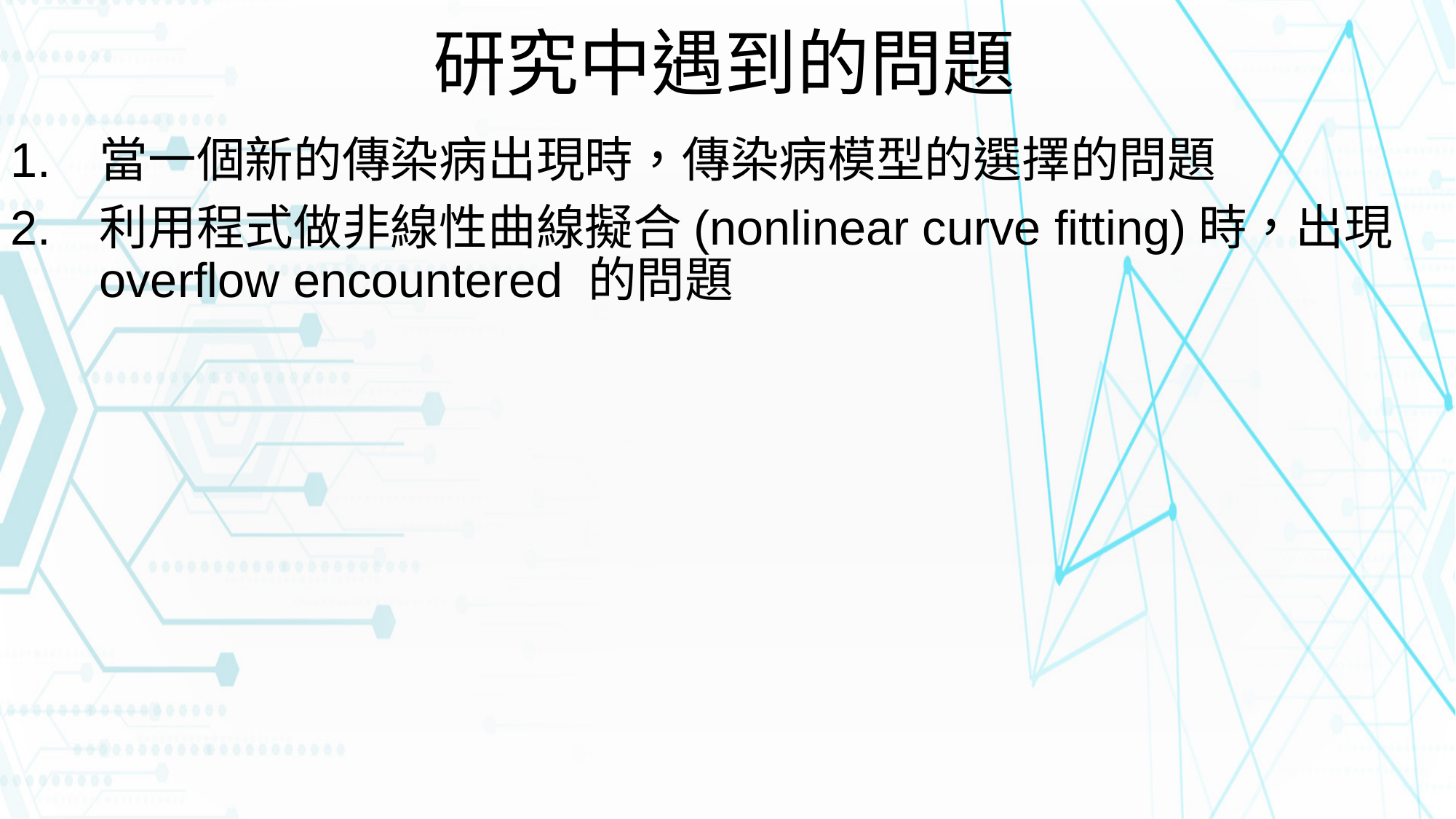

研究中遇到的問題
當一個新的傳染病出現時，傳染病模型的選擇的問題
利用程式做非線性曲線擬合(nonlinear curve fitting)時，出現 overflow encountered 的問題